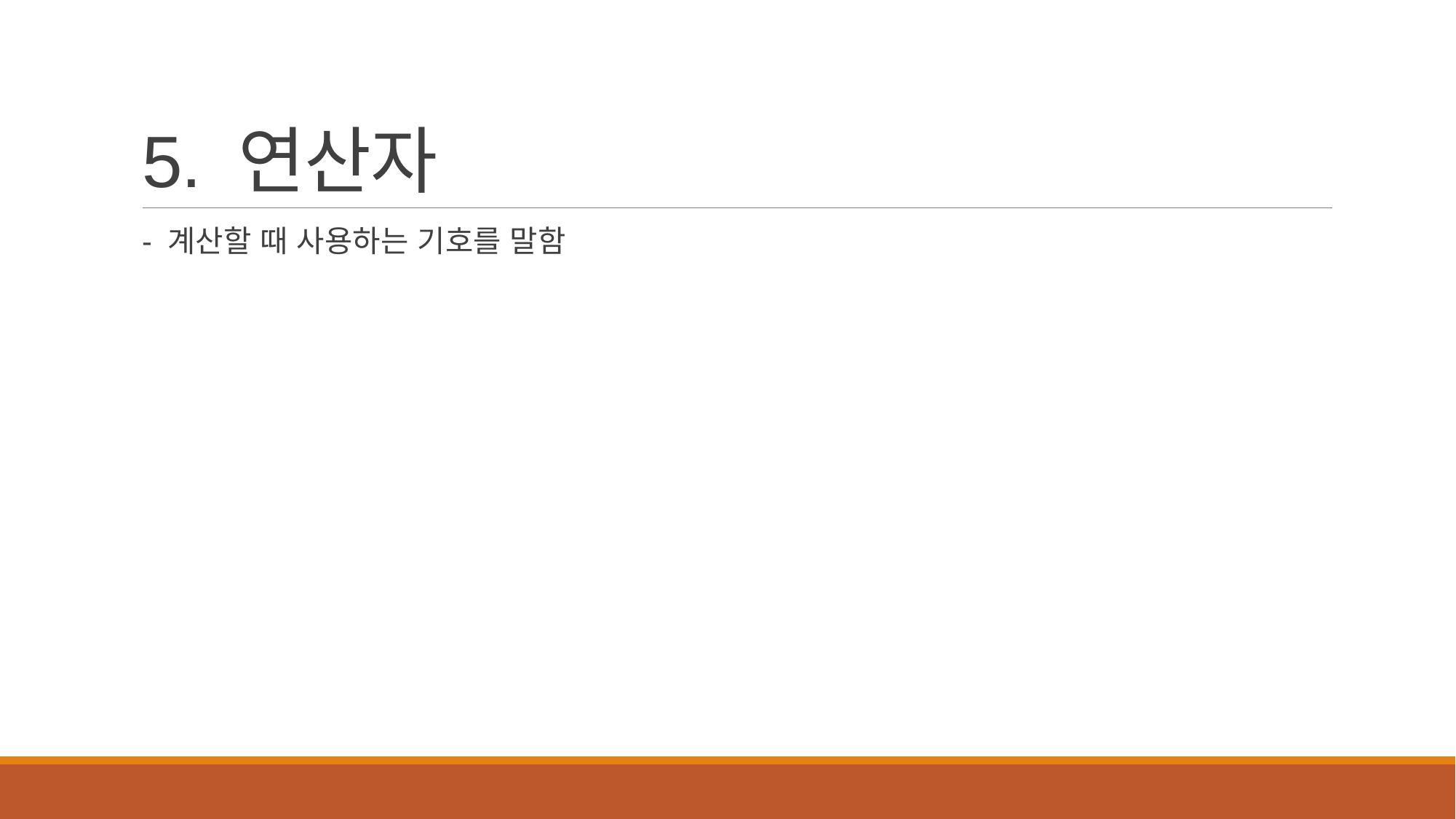

# 5. 연산자
- 계산할 때 사용하는 기호를 말함